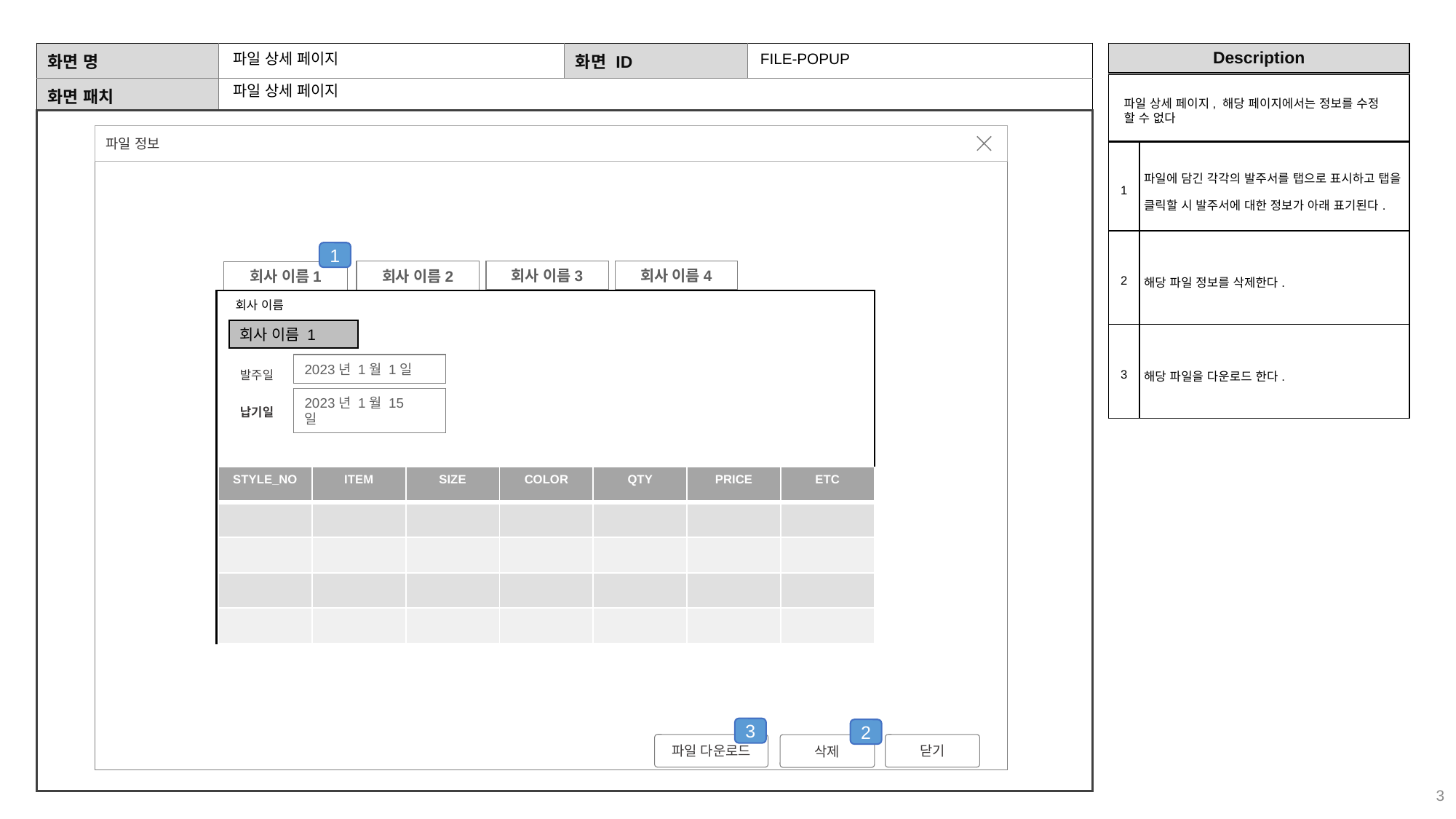

FILE-POPUP
파일 상세 페이지
파일 상세 페이지, 해당 페이지에서는 정보를 수정 할 수 없다
파일 상세 페이지
파일 정보

닫기
삭제
| 1 | 파일에 담긴 각각의 발주서를 탭으로 표시하고 탭을 클릭할 시 발주서에 대한 정보가 아래 표기된다. |
| --- | --- |
| 2 | 해당 파일 정보를 삭제한다. |
| 3 | 해당 파일을 다운로드 한다. |
1
회사 이름4
회사 이름3
회사 이름2
회사 이름1

 회사 이름
회사 이름 1
2023년 1월 1일
발주일
납기일
2023년 1월 15일
| STYLE\_NO | ITEM | SIZE | COLOR | QTY | PRICE | ETC |
| --- | --- | --- | --- | --- | --- | --- |
|  |  |  |  |  |  |  |
|  |  |  |  |  |  |  |
|  |  |  |  |  |  |  |
|  |  |  |  |  |  |  |
3
2
파일 다운로드
3